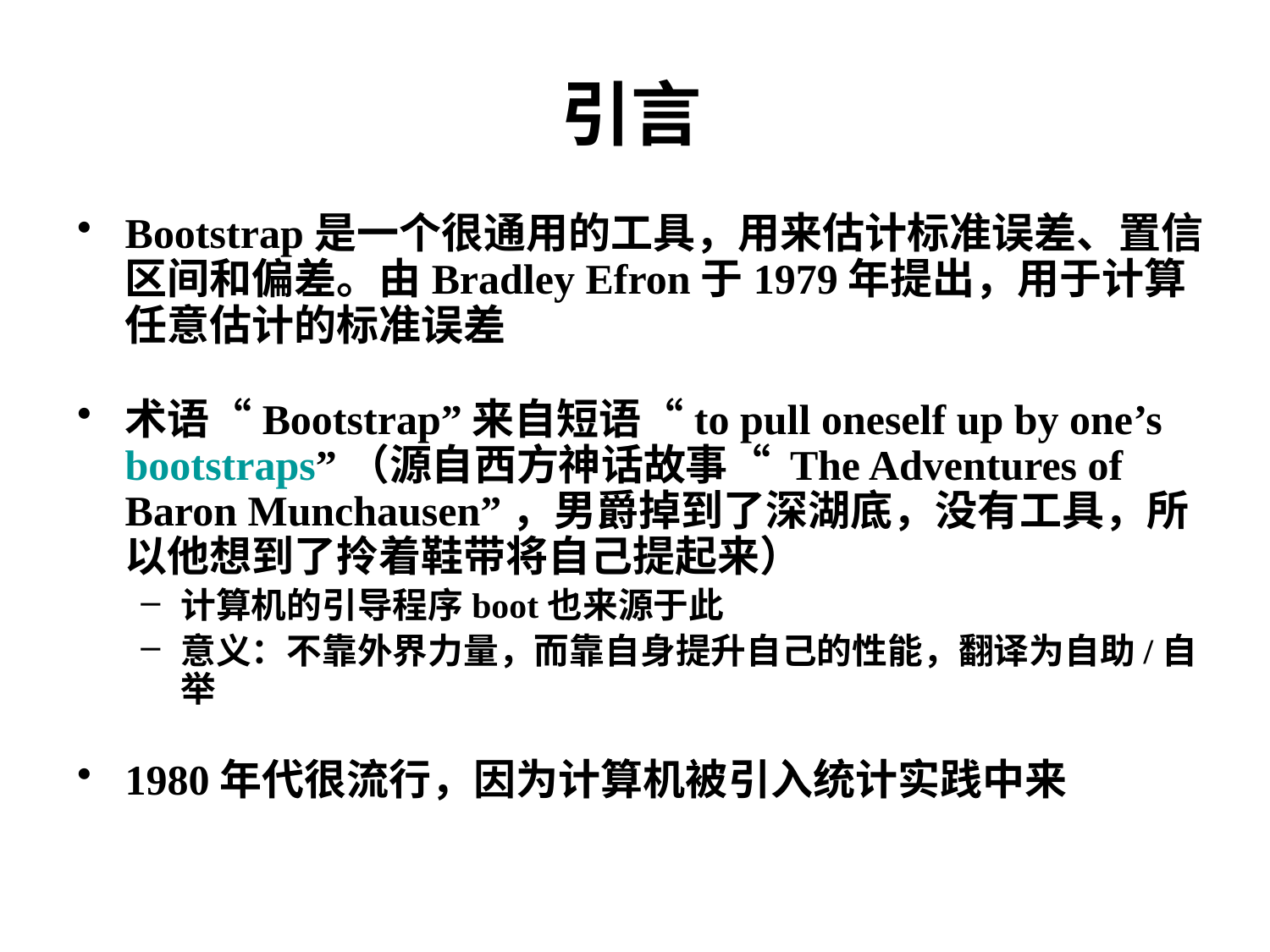

引言
Bootstrap是一个很通用的工具，用来估计标准误差、置信区间和偏差。由Bradley Efron于1979年提出，用于计算任意估计的标准误差

术语“Bootstrap”来自短语“to pull oneself up by one’s bootstraps”（源自西方神话故事“ The Adventures of Baron Munchausen”，男爵掉到了深湖底，没有工具，所以他想到了拎着鞋带将自己提起来）
计算机的引导程序boot也来源于此
意义：不靠外界力量，而靠自身提升自己的性能，翻译为自助/自举

1980年代很流行，因为计算机被引入统计实践中来